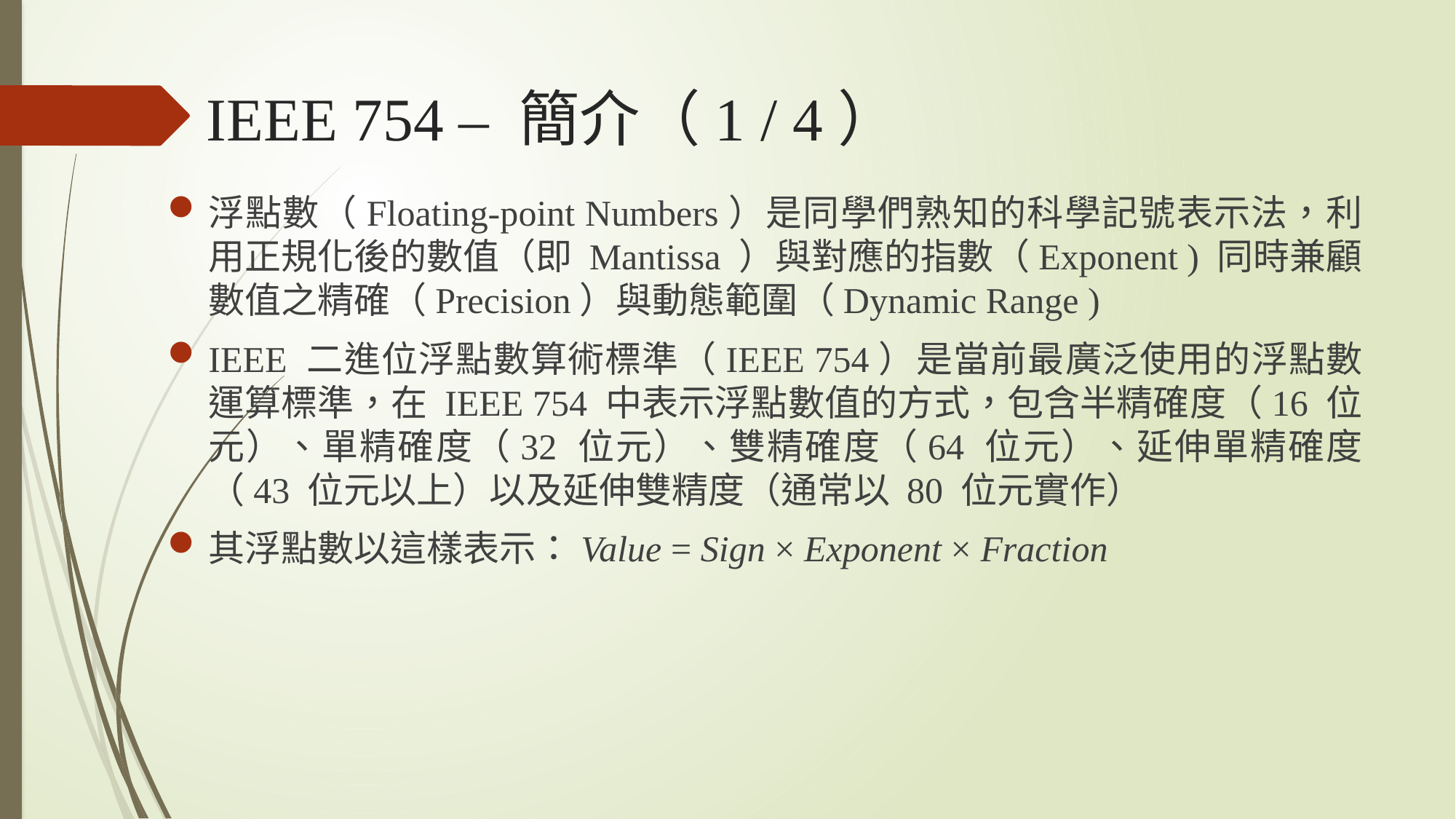

# IEEE 754 – 簡介（1 / 4）
浮點數（Floating-point Numbers）是同學們熟知的科學記號表示法，利用正規化後的數值（即 Mantissa ）與對應的指數（Exponent ) 同時兼顧數值之精確（Precision）與動態範圍（Dynamic Range )
IEEE 二進位浮點數算術標準（IEEE 754）是當前最廣泛使用的浮點數運算標準，在 IEEE 754 中表示浮點數值的方式，包含半精確度（16 位元）、單精確度（32 位元）、雙精確度（64 位元）、延伸單精確度（43 位元以上）以及延伸雙精度（通常以 80 位元實作）
其浮點數以這樣表示：Value = Sign × Exponent × Fraction